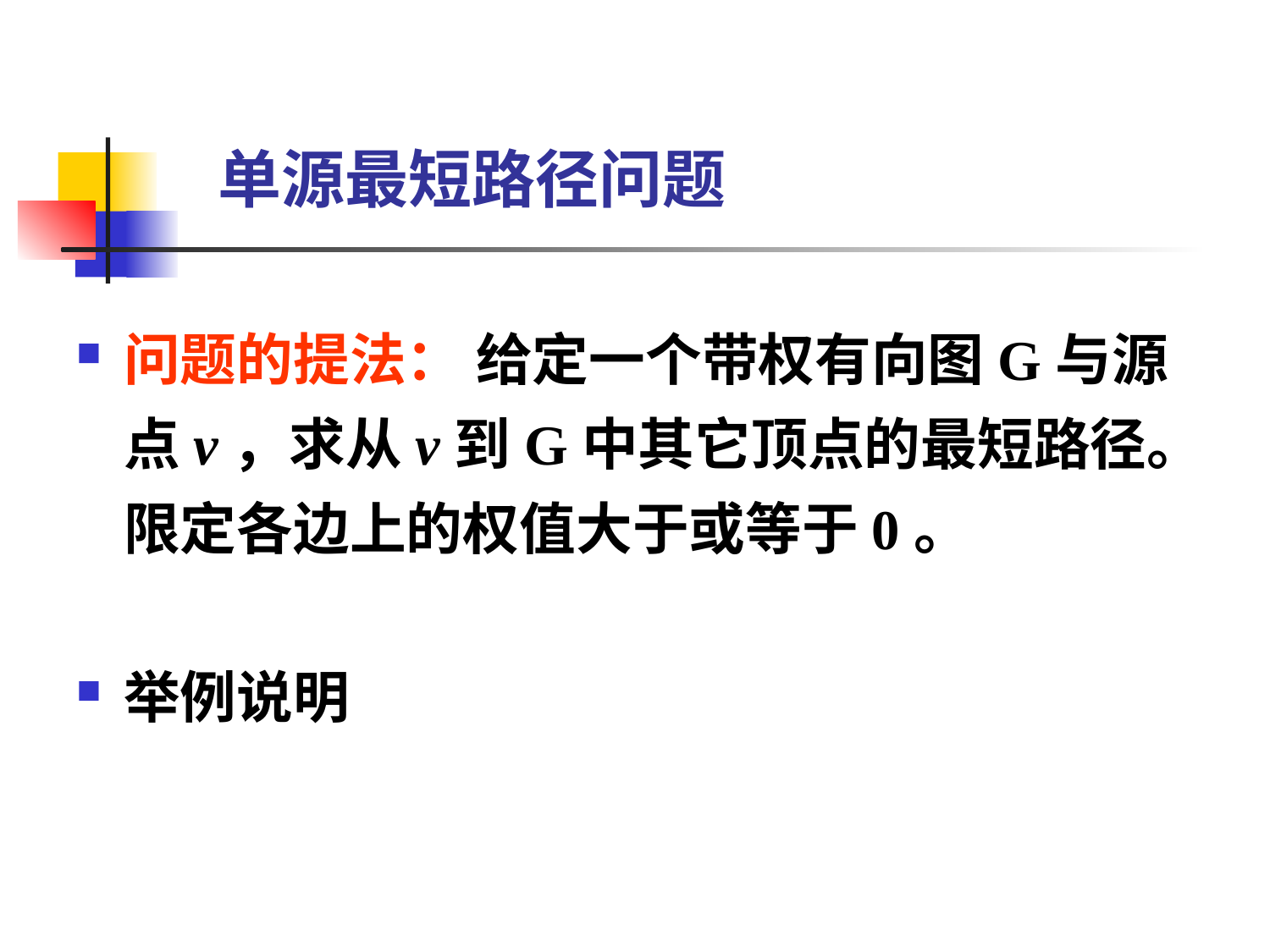

# 单源最短路径问题
问题的提法： 给定一个带权有向图G与源点v，求从v到G中其它顶点的最短路径。限定各边上的权值大于或等于0。

举例说明